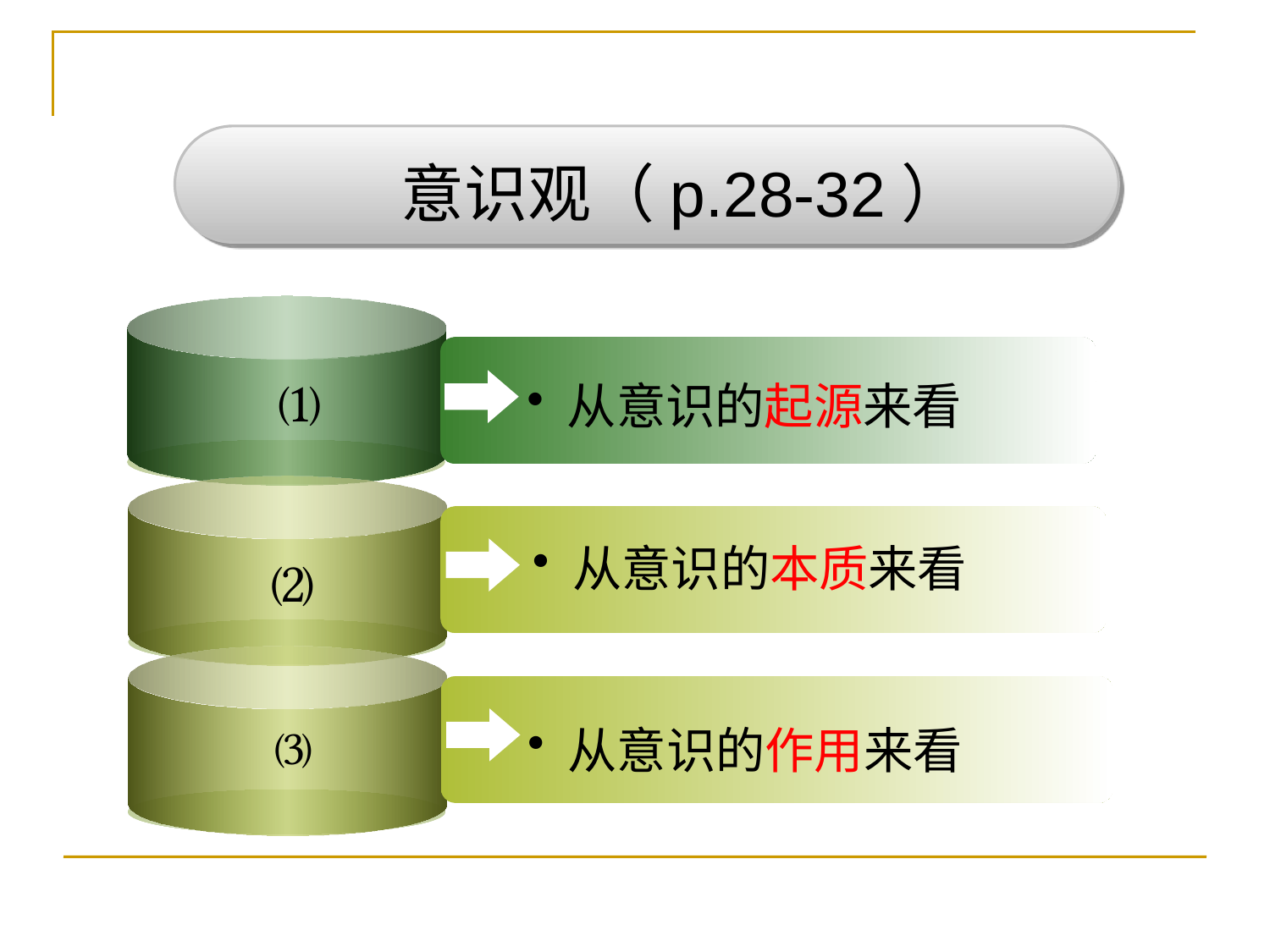

意识观（p.28-32）

  ⑴
 从意识的起源来看

 从意识的本质来看

 ⑵

 ⑶
 从意识的作用来看